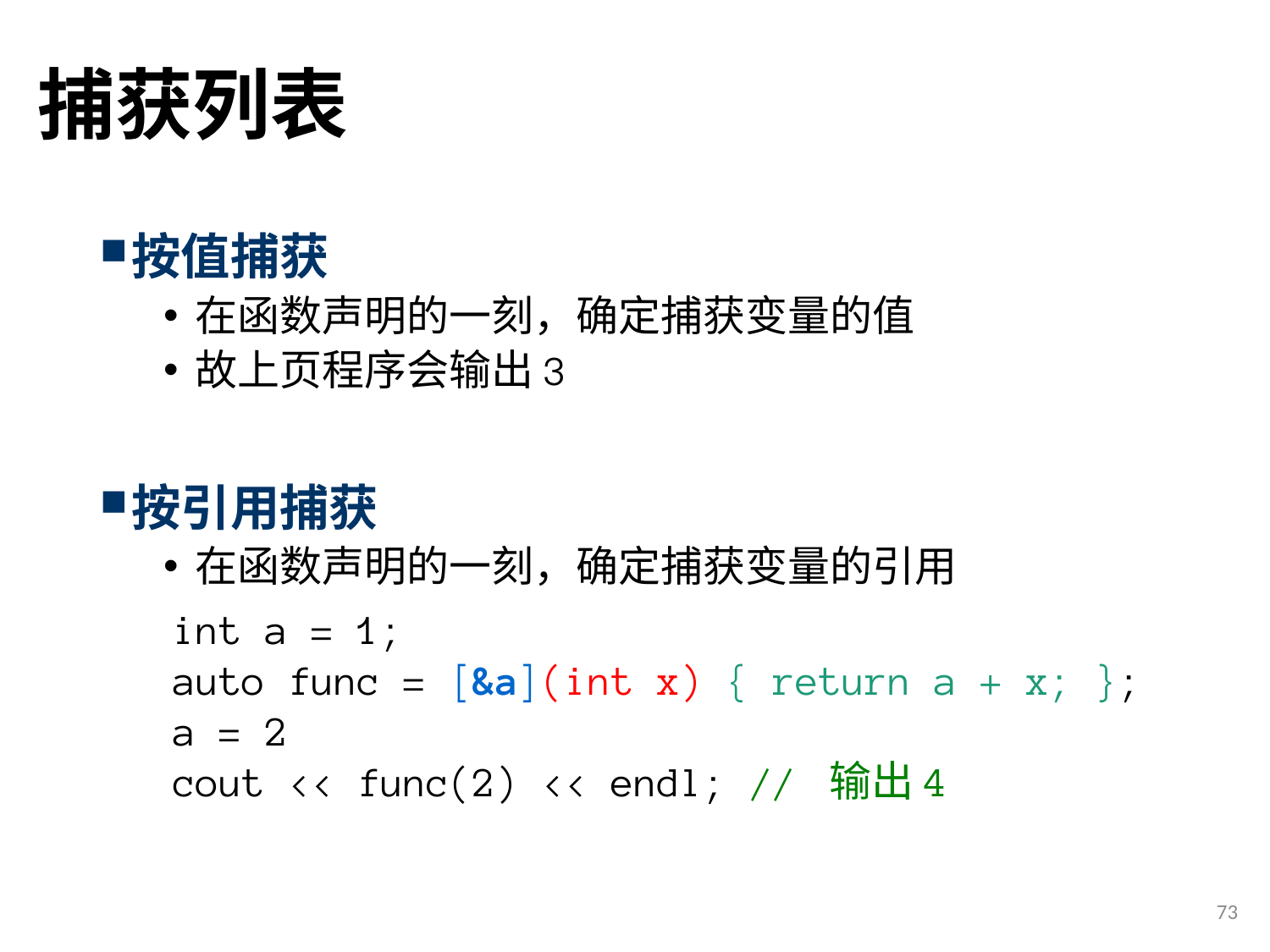

# 捕获列表
按值捕获
在函数声明的一刻，确定捕获变量的值
故上页程序会输出3

按引用捕获
在函数声明的一刻，确定捕获变量的引用
int a = 1;
auto func = [&a](int x) { return a + x; };
a = 2
cout << func(2) << endl; // 输出4
73